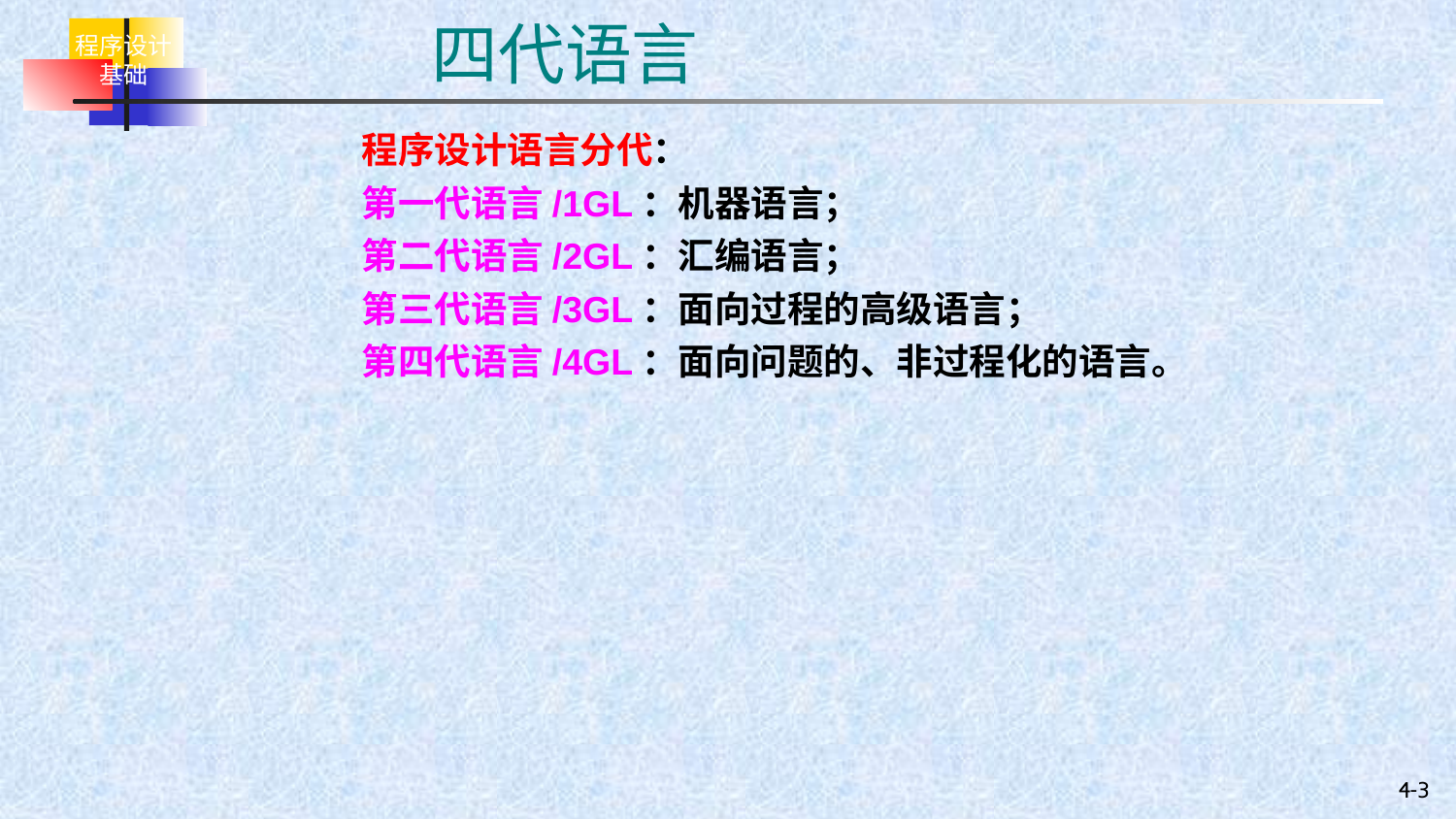

# 四代语言
程序设计语言分代：
第一代语言/1GL：机器语言；
第二代语言/2GL：汇编语言；
第三代语言/3GL：面向过程的高级语言；
第四代语言/4GL：面向问题的、非过程化的语言。
4-3